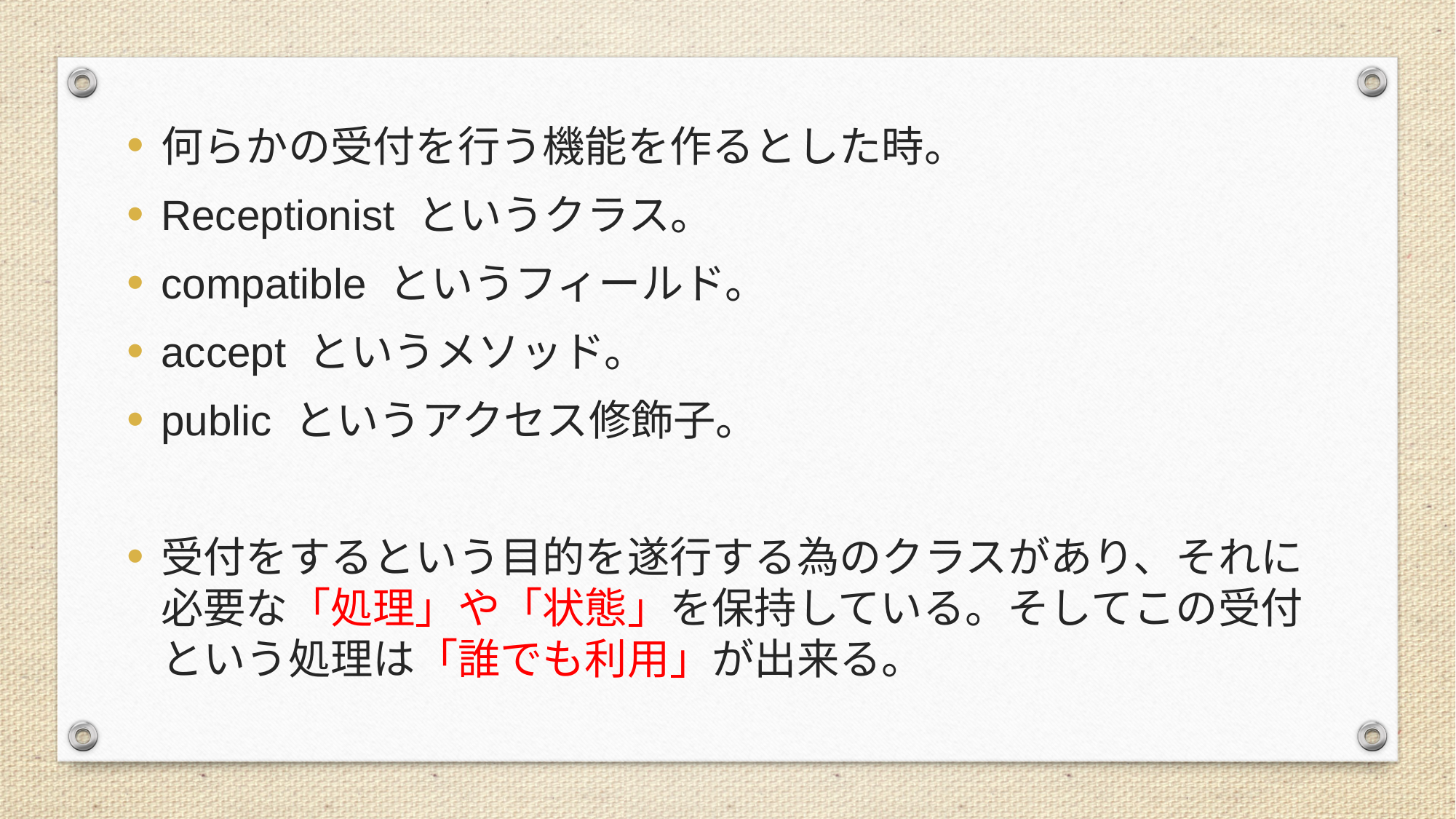

何らかの受付を行う機能を作るとした時。
Receptionist というクラス。
compatible というフィールド。
accept というメソッド。
public というアクセス修飾子。

受付をするという目的を遂行する為のクラスがあり、それに必要な「処理」や「状態」を保持している。そしてこの受付という処理は「誰でも利用」が出来る。